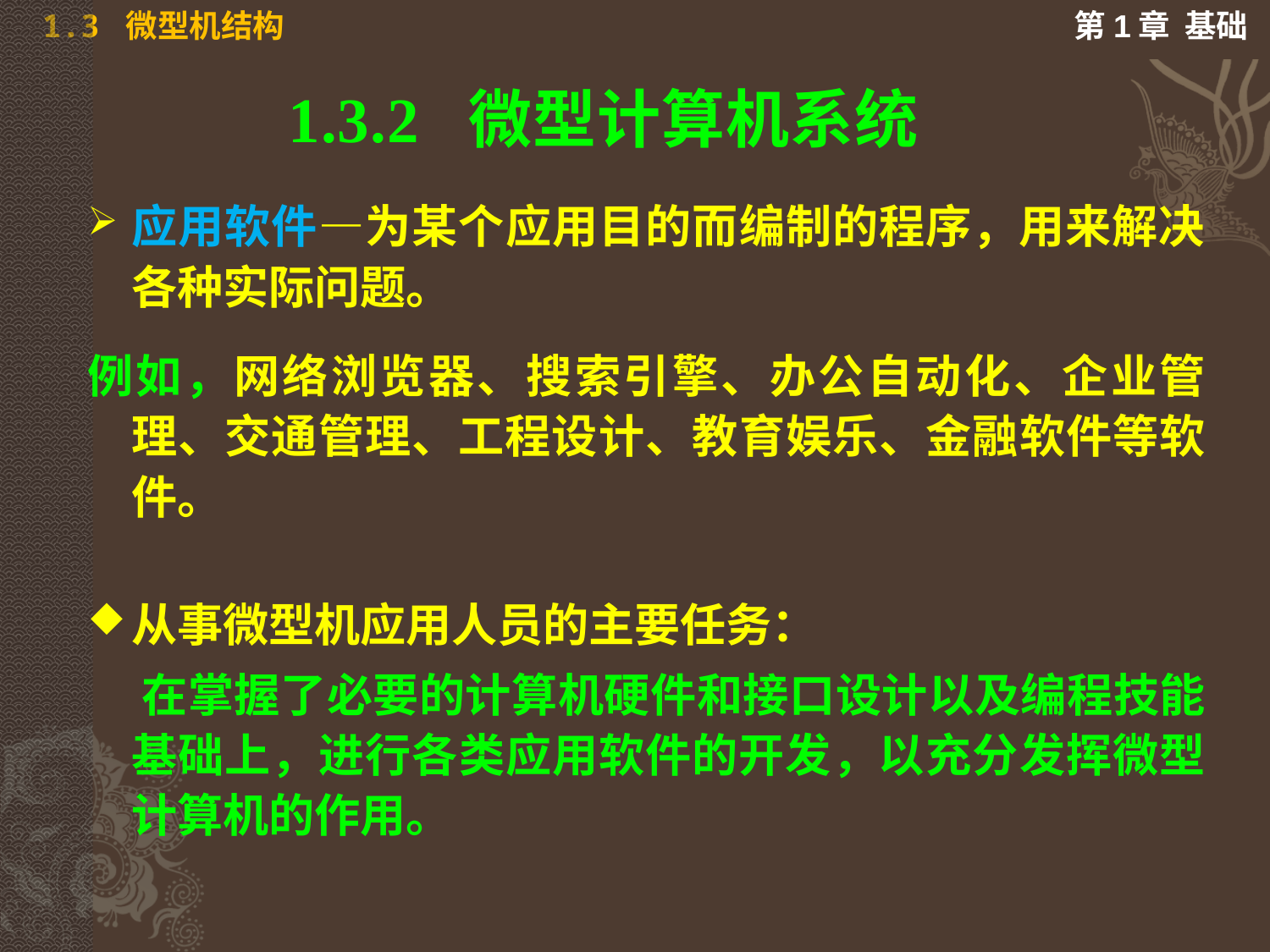

# 1.3.2  微型计算机系统
应用软件—为某个应用目的而编制的程序，用来解决各种实际问题。
例如，网络浏览器、搜索引擎、办公自动化、企业管理、交通管理、工程设计、教育娱乐、金融软件等软件。

从事微型机应用人员的主要任务：
    在掌握了必要的计算机硬件和接口设计以及编程技能基础上，进行各类应用软件的开发，以充分发挥微型计算机的作用。